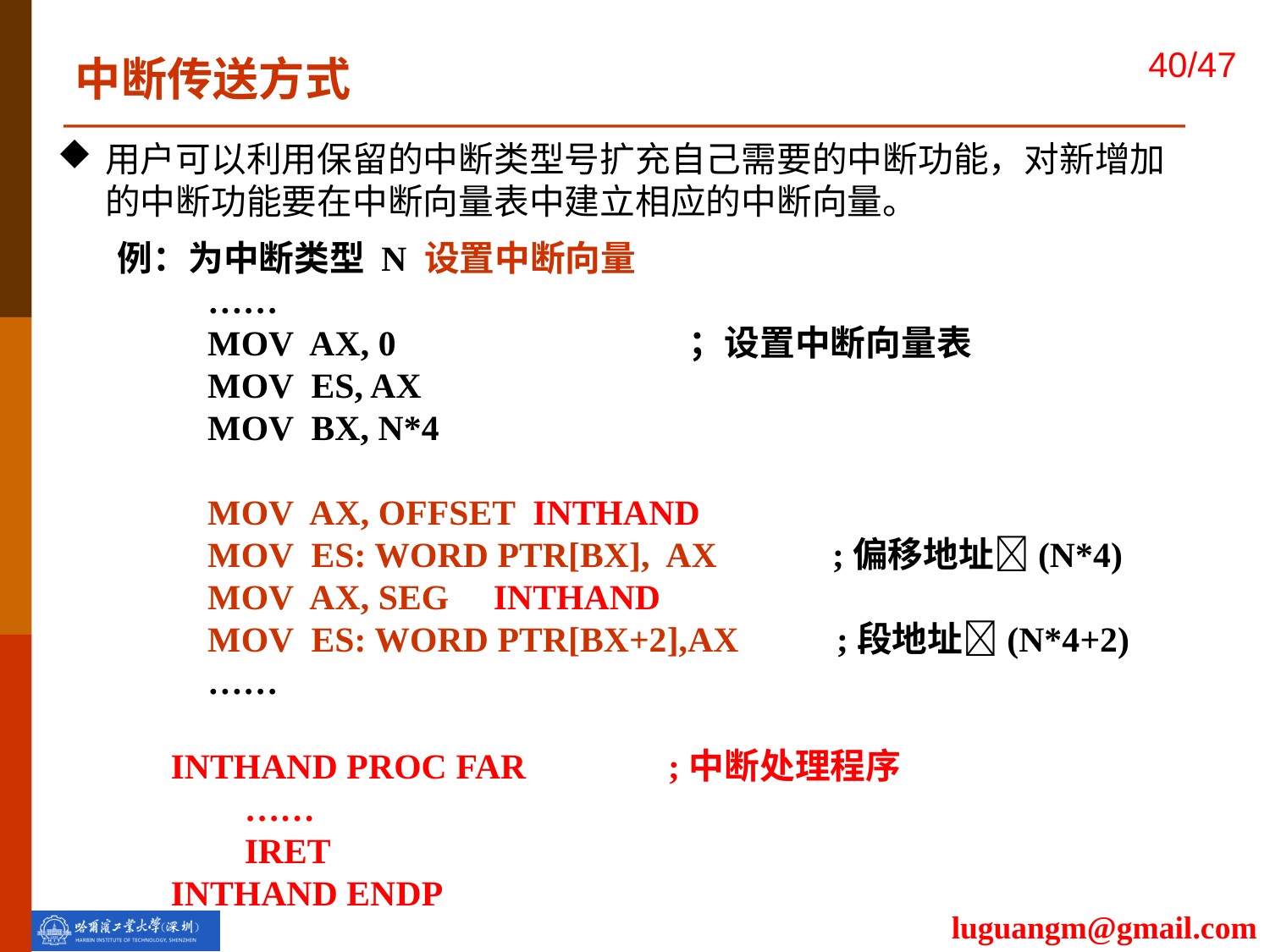

中断传送方式
用户可以利用保留的中断类型号扩充自己需要的中断功能，对新增加的中断功能要在中断向量表中建立相应的中断向量。
例：为中断类型 N 设置中断向量
   ……
   MOV  AX, 0			；设置中断向量表
   MOV  ES, AX
   MOV  BX, N*4

   MOV  AX, OFFSET  INTHAND
   MOV  ES: WORD PTR[BX],  AX             ;偏移地址→(N*4)
   MOV  AX, SEG     INTHAND
   MOV  ES: WORD PTR[BX+2],AX           ;段地址→(N*4+2)
   ……

      INTHAND PROC FAR                ;中断处理程序
      	……
      	IRET
      INTHAND ENDP